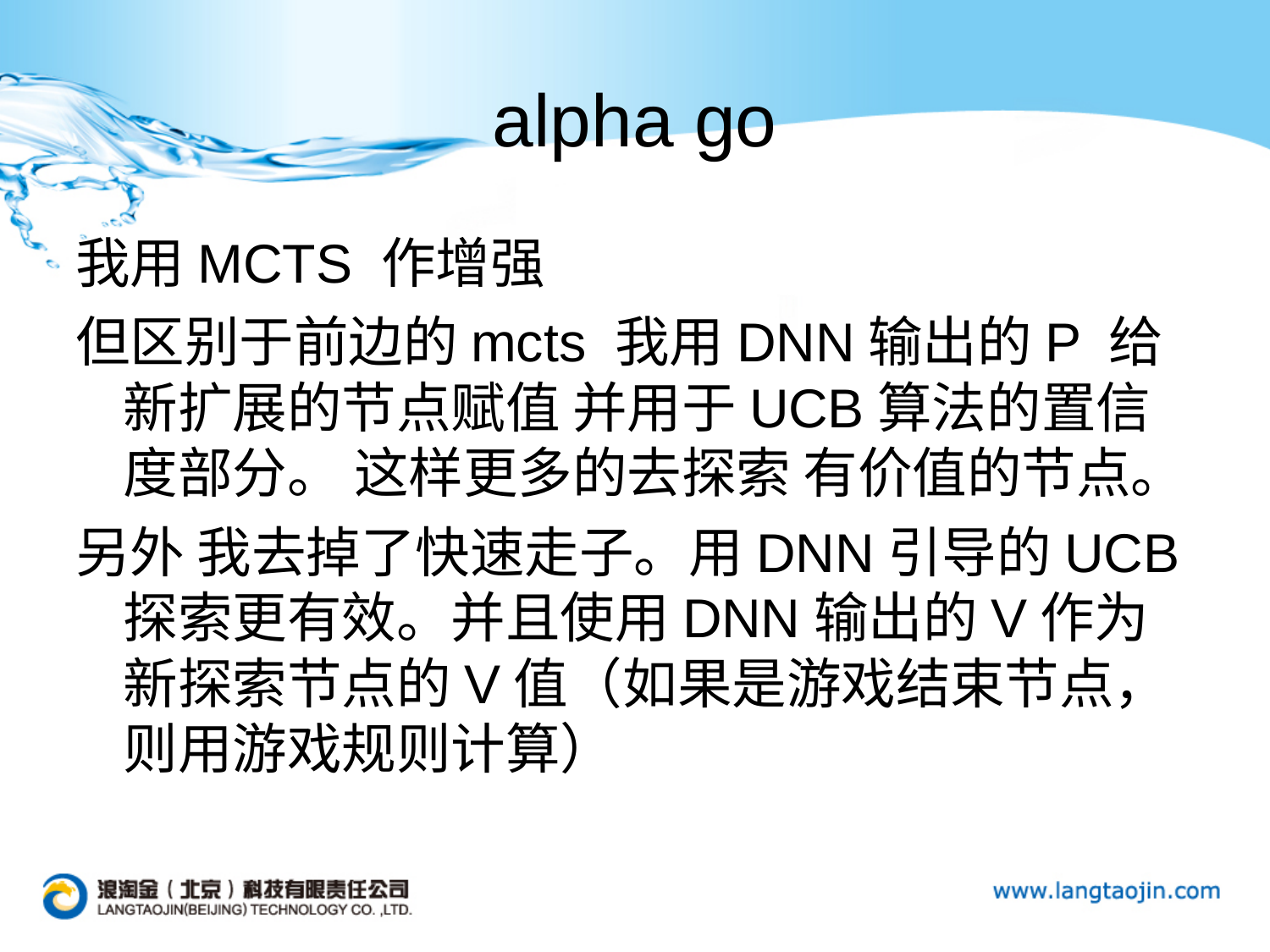

# alpha go
我用MCTS 作增强
但区别于前边的mcts 我用DNN输出的P 给新扩展的节点赋值 并用于UCB算法的置信度部分。 这样更多的去探索 有价值的节点。
另外 我去掉了快速走子。用DNN引导的UCB 探索更有效。并且使用DNN输出的V作为新探索节点的V值（如果是游戏结束节点，则用游戏规则计算）